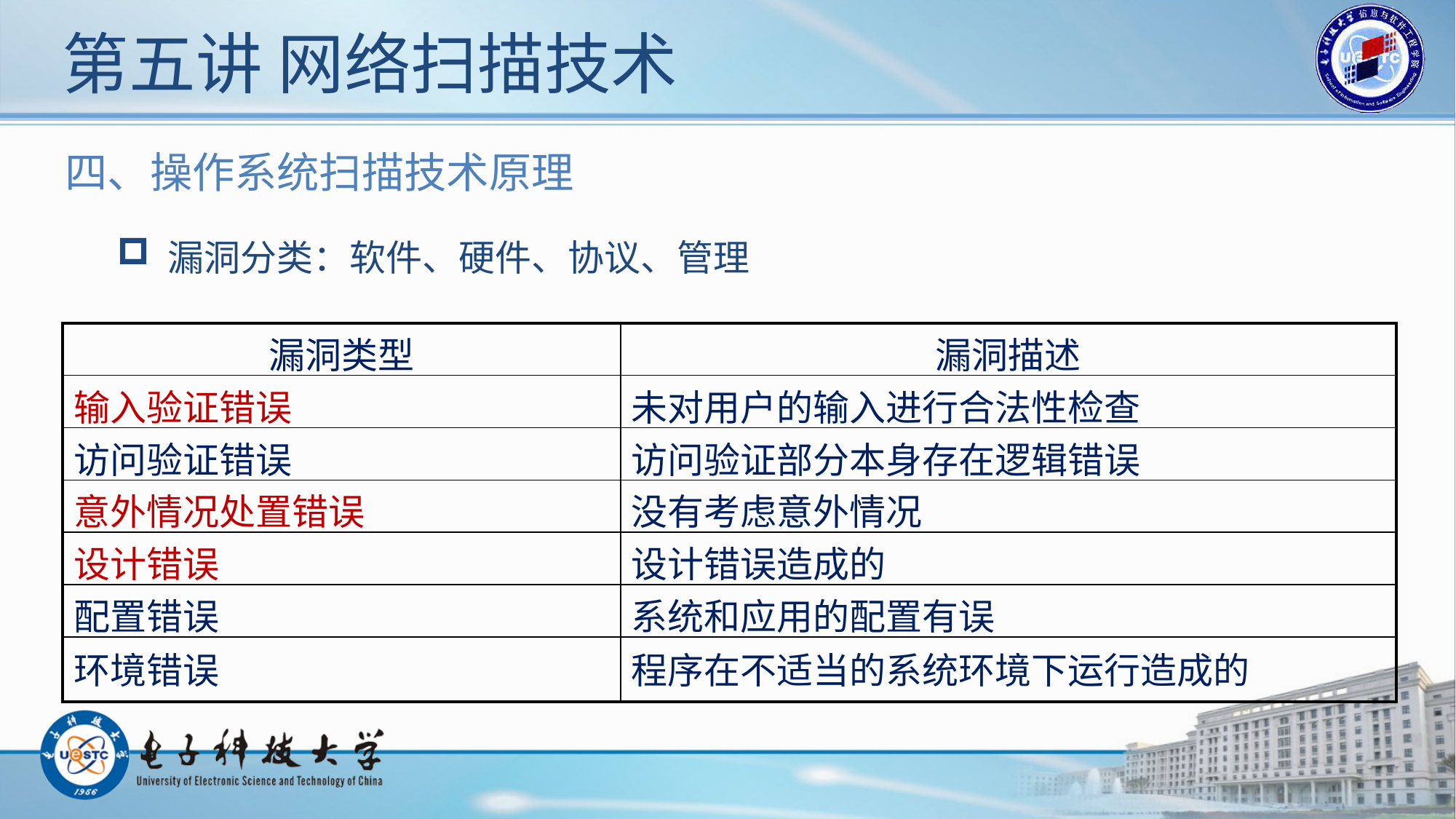

# 第五讲 网络扫描技术
四、操作系统扫描技术原理
 漏洞分类：软件、硬件、协议、管理
| 漏洞类型 | 漏洞描述 |
| --- | --- |
| 输入验证错误 | 未对用户的输入进行合法性检查 |
| 访问验证错误 | 访问验证部分本身存在逻辑错误 |
| 意外情况处置错误 | 没有考虑意外情况 |
| 设计错误 | 设计错误造成的 |
| 配置错误 | 系统和应用的配置有误 |
| 环境错误 | 程序在不适当的系统环境下运行造成的 |